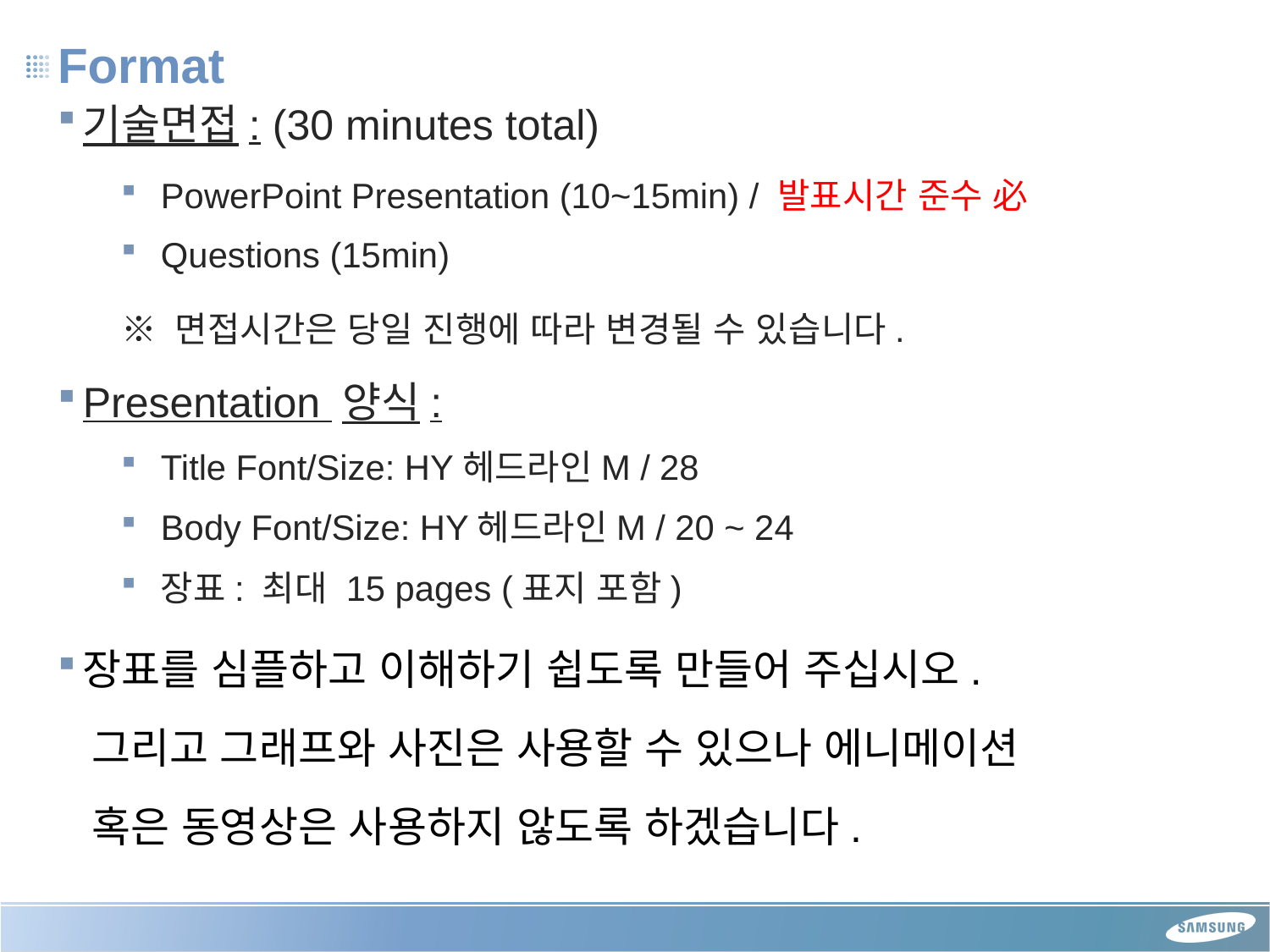

# Format
기술면접: (30 minutes total)
PowerPoint Presentation (10~15min) / 발표시간 준수 必
Questions (15min)
※ 면접시간은 당일 진행에 따라 변경될 수 있습니다.
Presentation 양식:
Title Font/Size: HY헤드라인M / 28
Body Font/Size: HY헤드라인M / 20 ~ 24
장표: 최대 15 pages (표지 포함)
장표를 심플하고 이해하기 쉽도록 만들어 주십시오.
  그리고 그래프와 사진은 사용할 수 있으나 에니메이션
  혹은 동영상은 사용하지 않도록 하겠습니다.